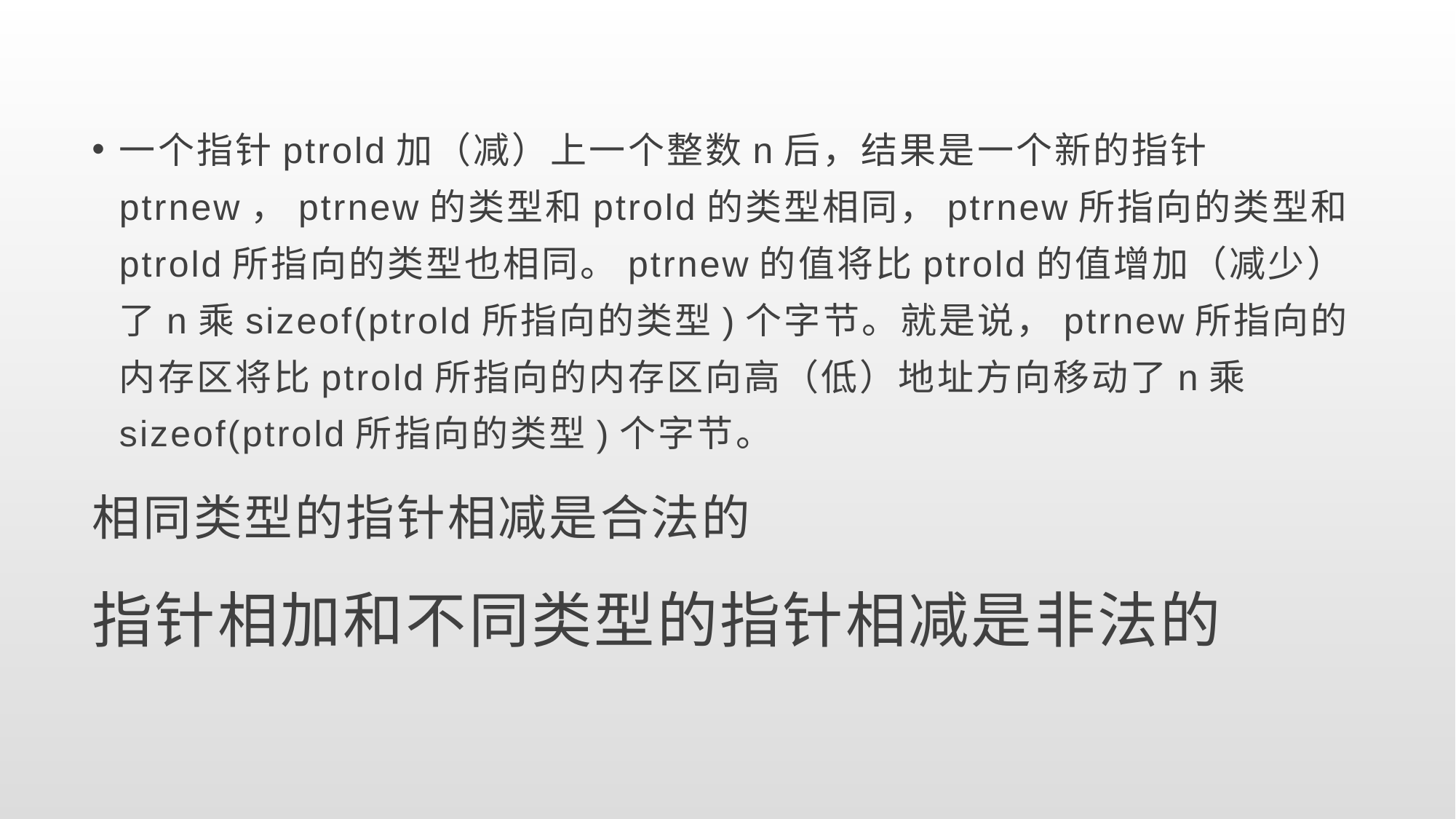

一个指针ptrold加（减）上一个整数n后，结果是一个新的指针ptrnew，ptrnew的类型和ptrold的类型相同，ptrnew所指向的类型和ptrold所指向的类型也相同。ptrnew的值将比ptrold的值增加（减少）了n乘sizeof(ptrold所指向的类型)个字节。就是说，ptrnew所指向的内存区将比ptrold所指向的内存区向高（低）地址方向移动了n乘sizeof(ptrold所指向的类型)个字节。
相同类型的指针相减是合法的
指针相加和不同类型的指针相减是非法的